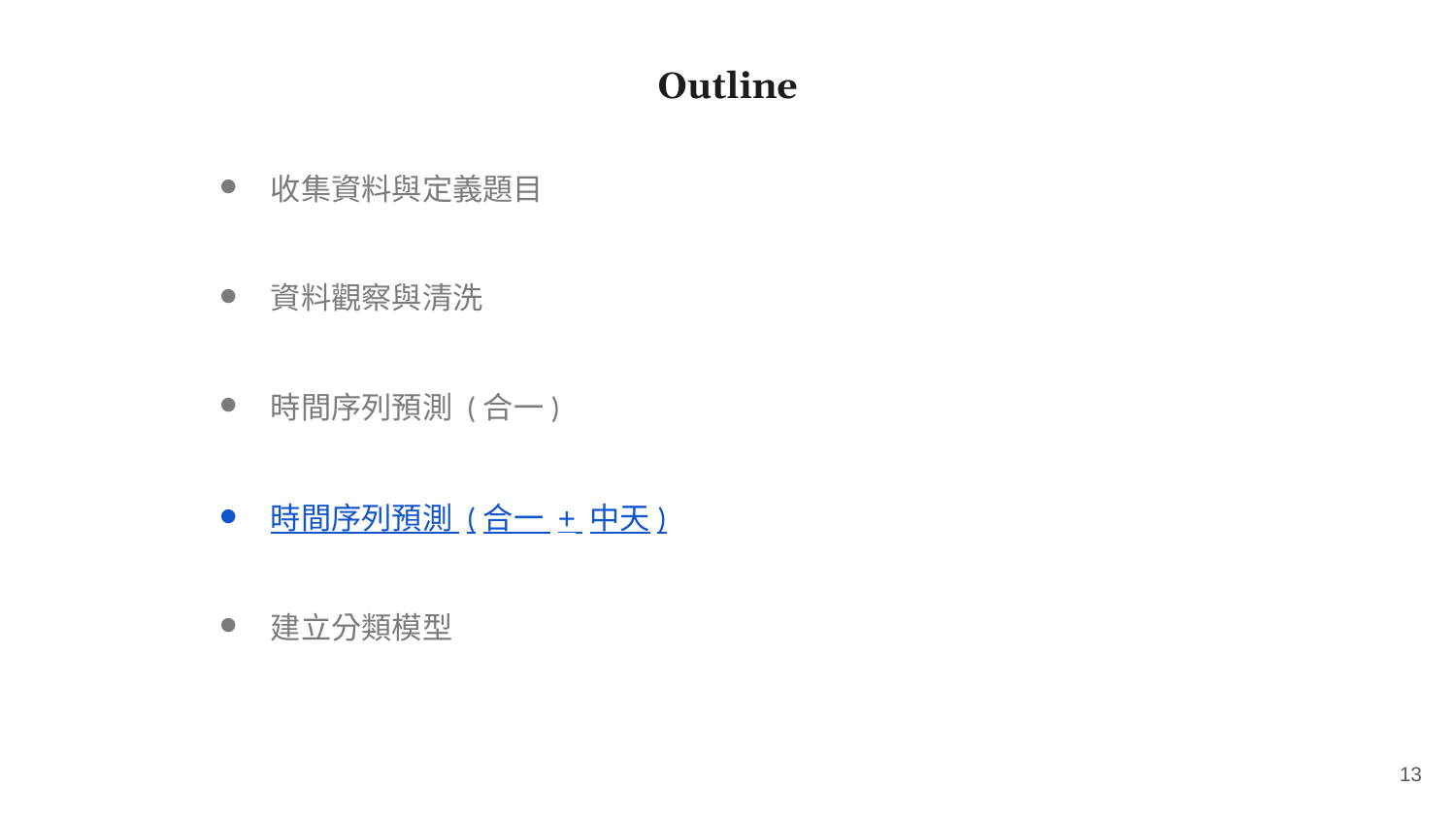

Outline
收集資料與定義題目

資料觀察與清洗

時間序列預測 (合一)

時間序列預測 (合一 + 中天)

建立分類模型

13